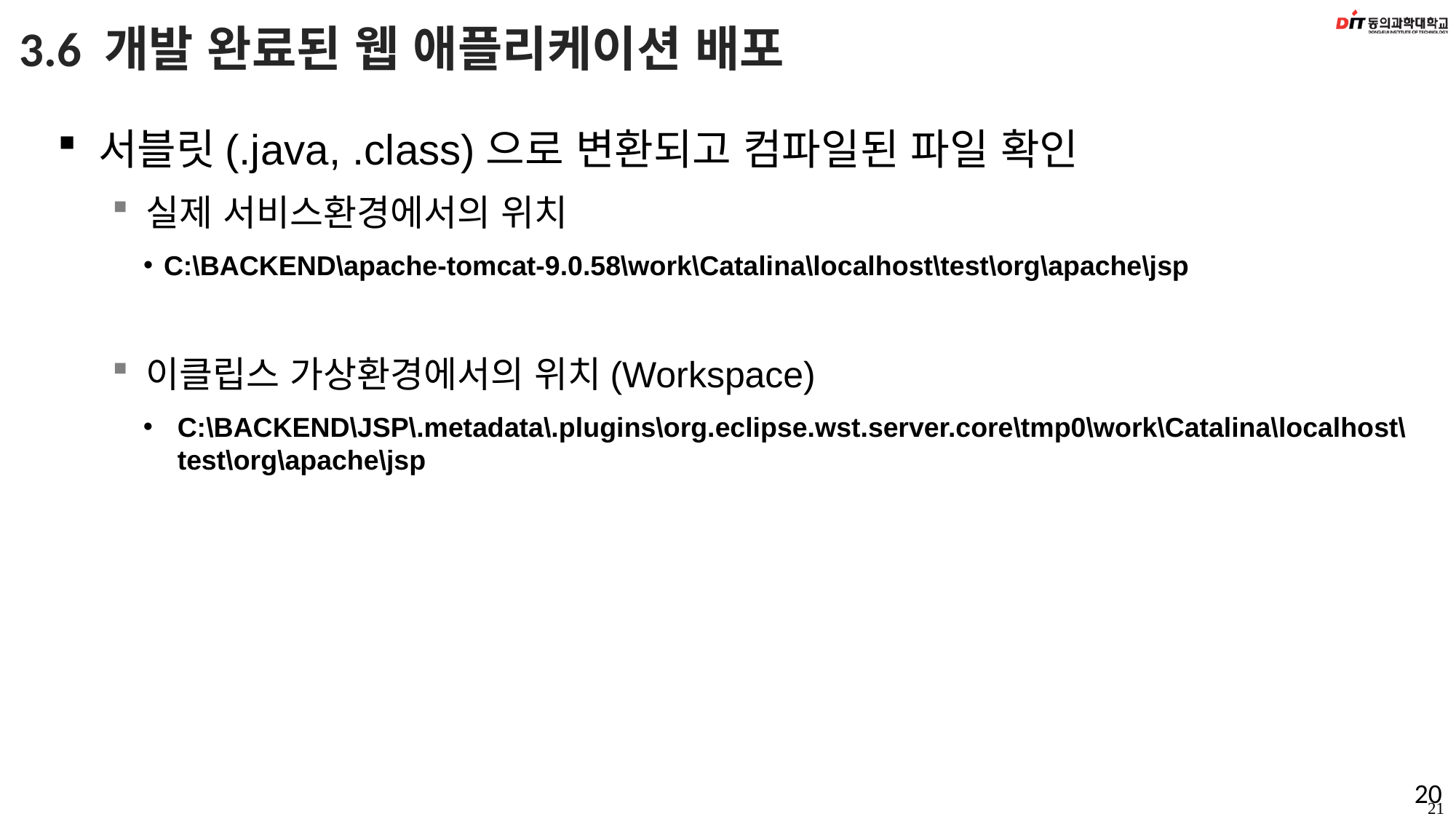

# 3.6 개발 완료된 웹 애플리케이션 배포
서블릿(.java, .class)으로 변환되고 컴파일된 파일 확인
실제 서비스환경에서의 위치
C:\BACKEND\apache-tomcat-9.0.58\work\Catalina\localhost\test\org\apache\jsp

이클립스 가상환경에서의 위치(Workspace)
C:\BACKEND\JSP\.metadata\.plugins\org.eclipse.wst.server.core\tmp0\work\Catalina\localhost\test\org\apache\jsp
20
21